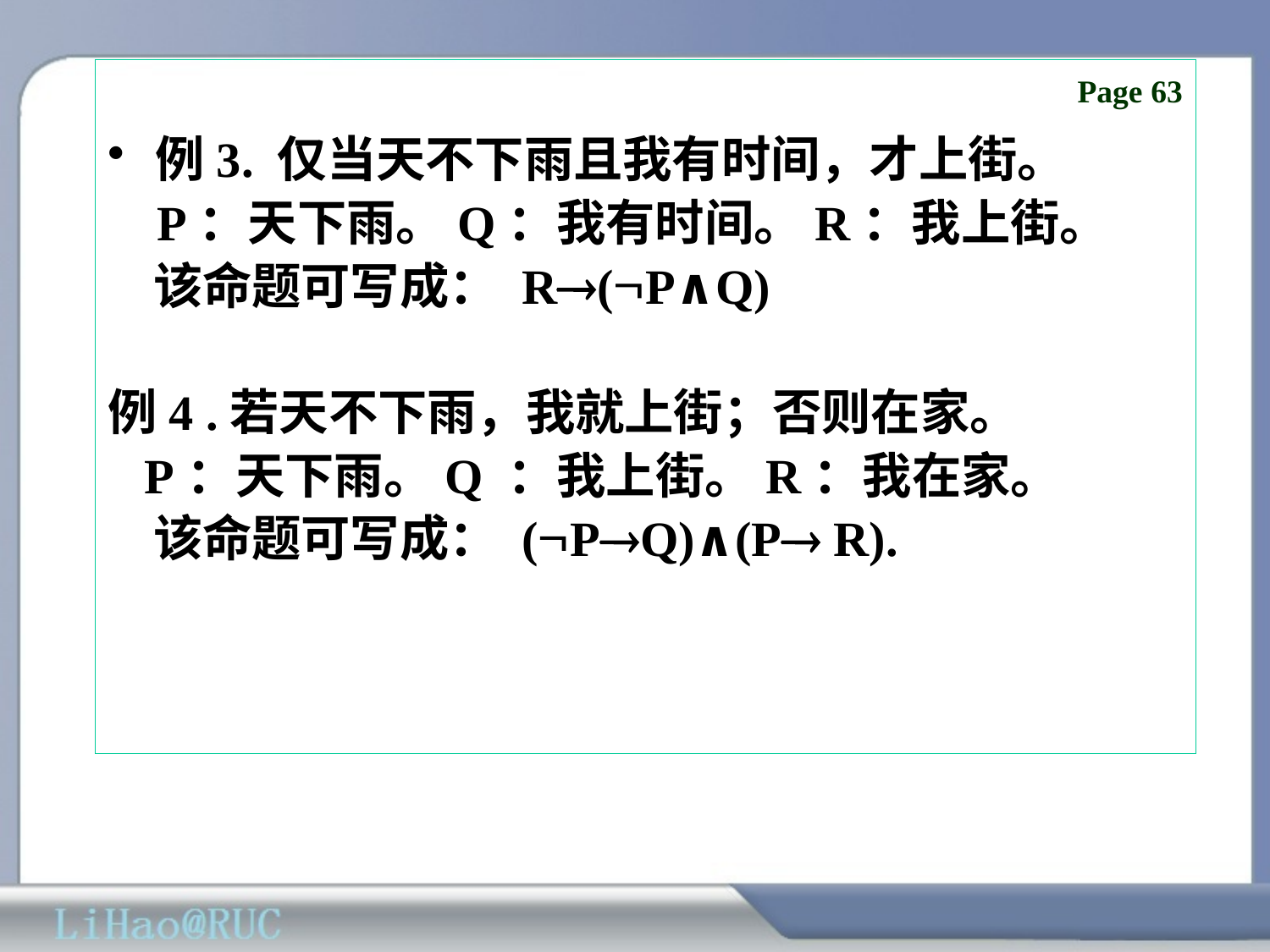

例3. 仅当天不下雨且我有时间，才上街。
    P：天下雨。Q：我有时间。R：我上街。
   该命题可写成： R→(¬P∧Q)

例4 .若天不下雨，我就上街；否则在家。
   P：天下雨。Q ：我上街。R：我在家。
   该命题可写成： (¬P→Q)∧(P→ R).